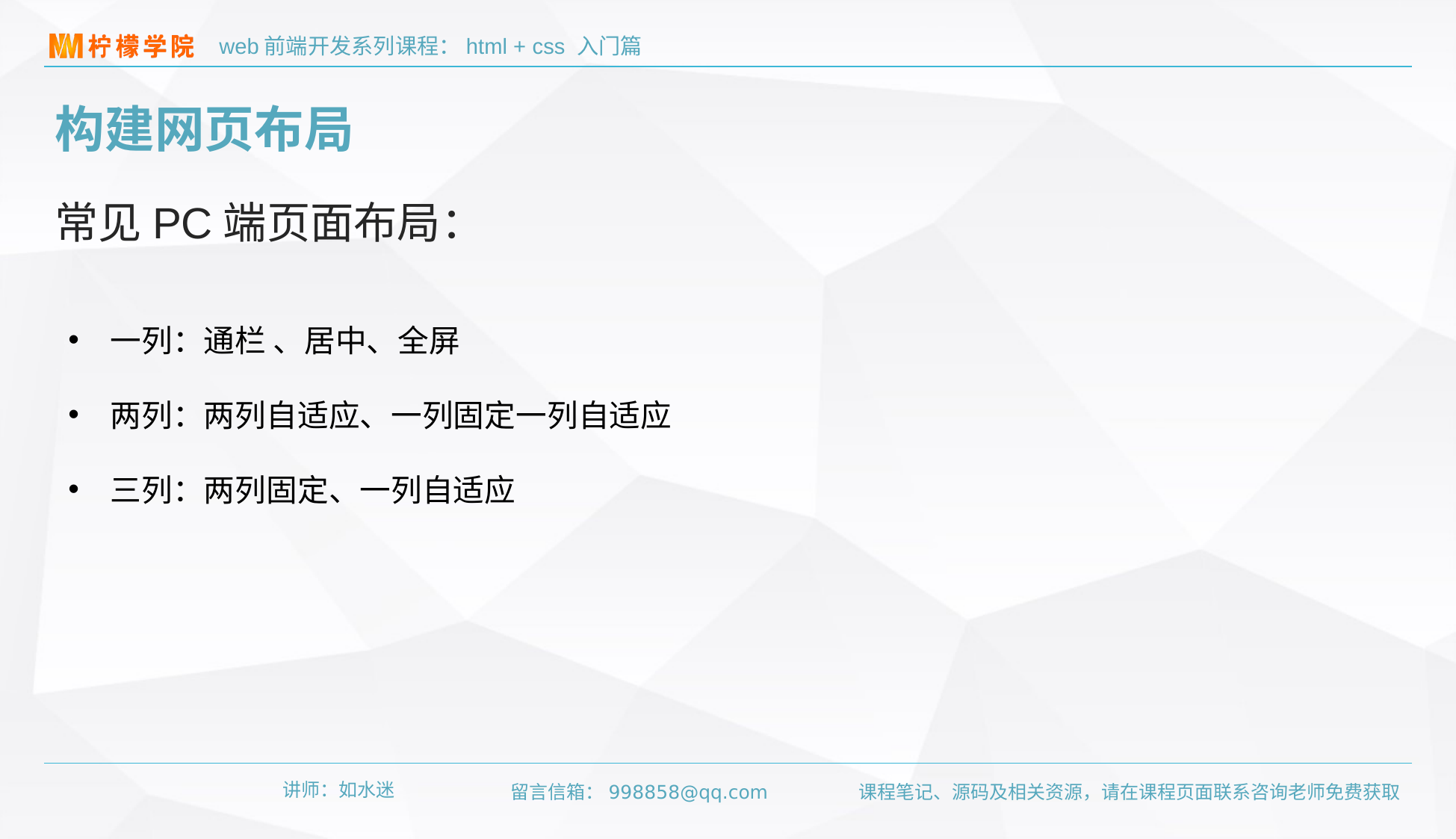

构建网页布局
常见PC端页面布局：
一列：通栏 、居中、全屏
两列：两列自适应、一列固定一列自适应
三列：两列固定、一列自适应